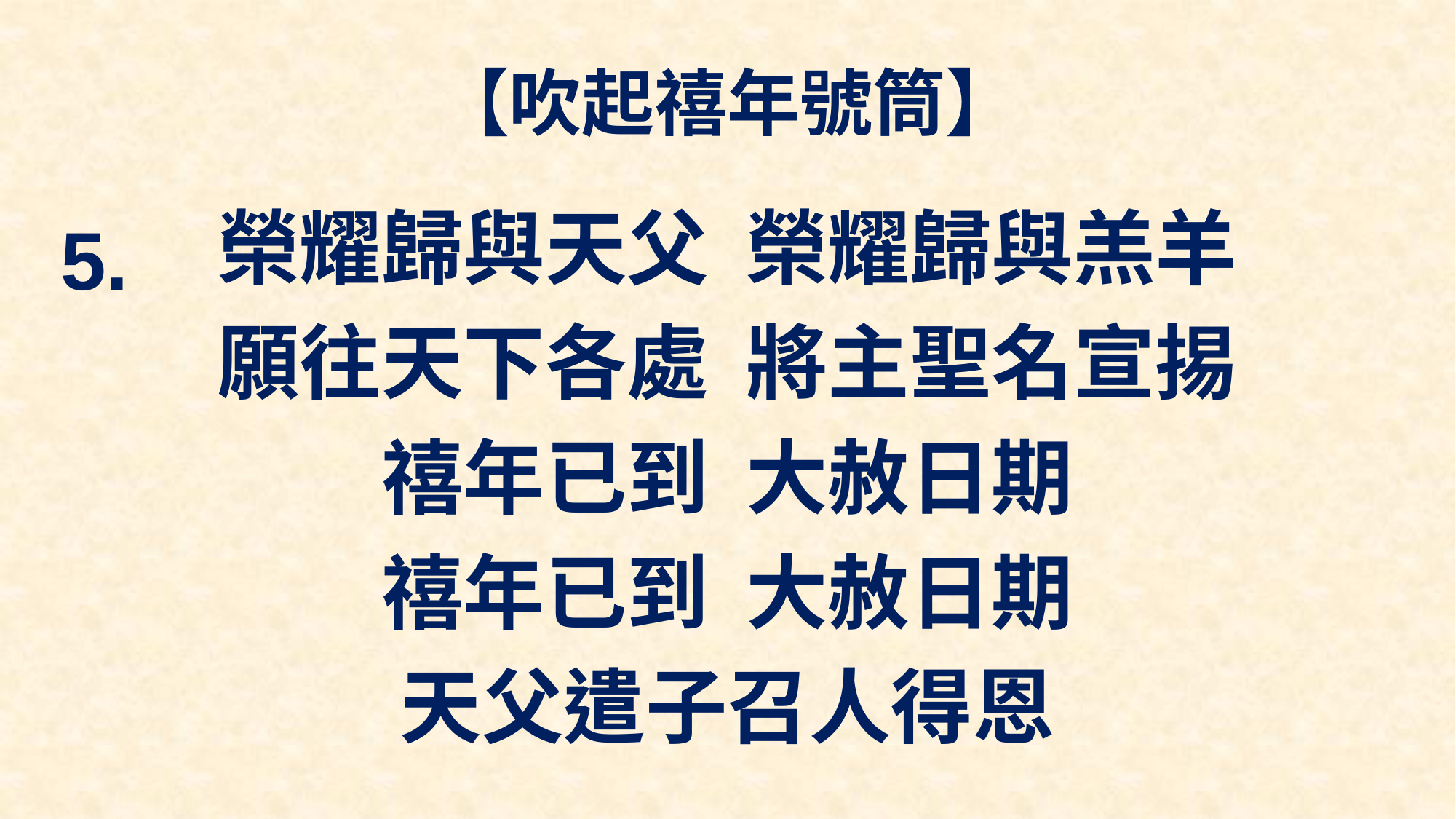

# 【吹起禧年號筒】
榮耀歸與天父  榮耀歸與羔羊
願往天下各處  將主聖名宣掦
禧年已到  大赦日期
禧年已到  大赦日期
天父遣子召人得恩
5.